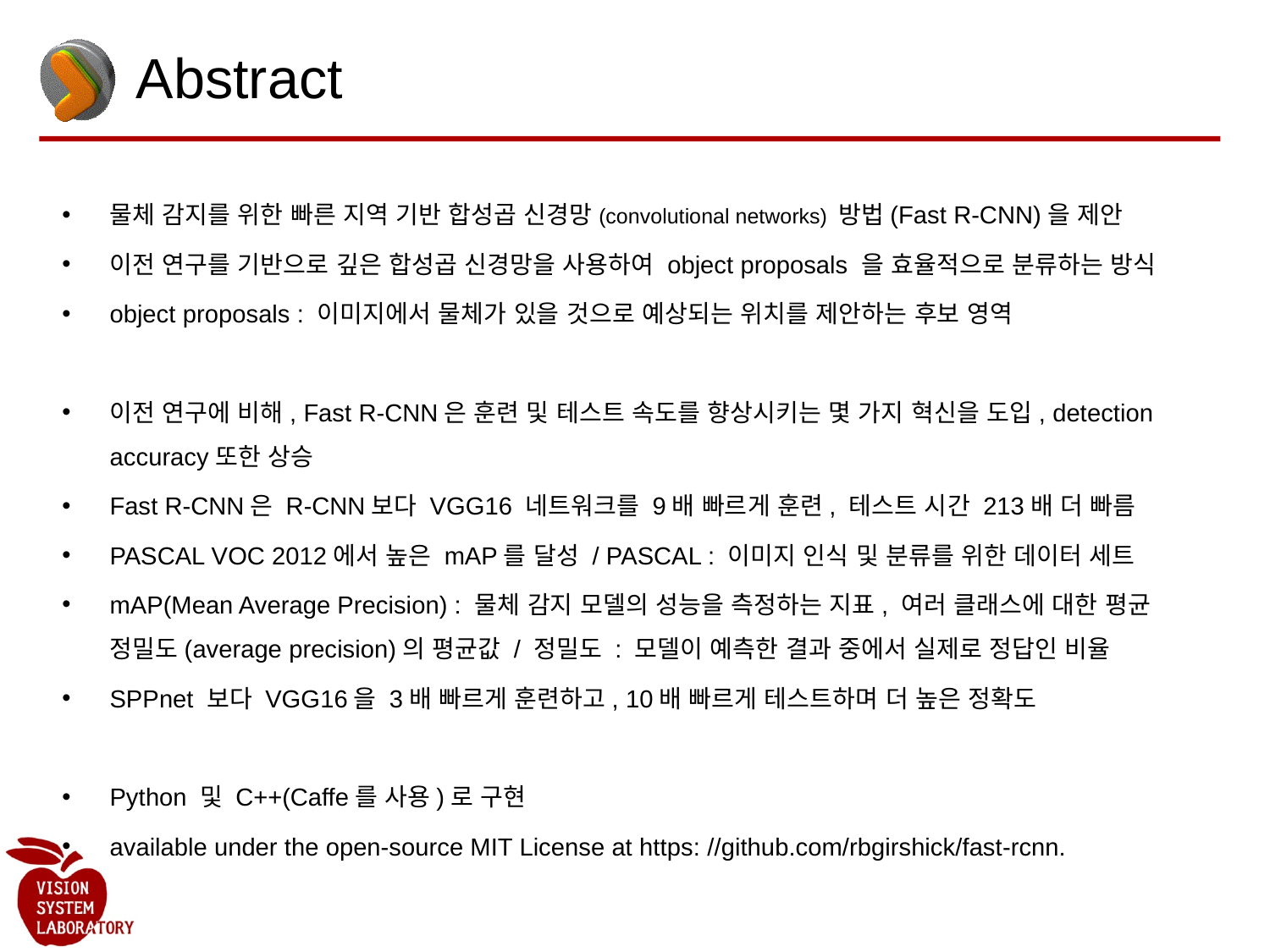

# Abstract
물체 감지를 위한 빠른 지역 기반 합성곱 신경망(convolutional networks) 방법(Fast R-CNN)을 제안
이전 연구를 기반으로 깊은 합성곱 신경망을 사용하여 object proposals 을 효율적으로 분류하는 방식
object proposals : 이미지에서 물체가 있을 것으로 예상되는 위치를 제안하는 후보 영역

이전 연구에 비해, Fast R-CNN은 훈련 및 테스트 속도를 향상시키는 몇 가지 혁신을 도입, detection accuracy또한 상승
Fast R-CNN은 R-CNN보다 VGG16 네트워크를 9배 빠르게 훈련, 테스트 시간 213배 더 빠름
PASCAL VOC 2012에서 높은 mAP를 달성 / PASCAL : 이미지 인식 및 분류를 위한 데이터 세트
mAP(Mean Average Precision) : 물체 감지 모델의 성능을 측정하는 지표, 여러 클래스에 대한 평균 정밀도(average precision)의 평균값 / 정밀도 : 모델이 예측한 결과 중에서 실제로 정답인 비율
SPPnet 보다 VGG16을 3배 빠르게 훈련하고, 10배 빠르게 테스트하며 더 높은 정확도

Python 및 C++(Caffe를 사용)로 구현
available under the open-source MIT License at https: //github.com/rbgirshick/fast-rcnn.